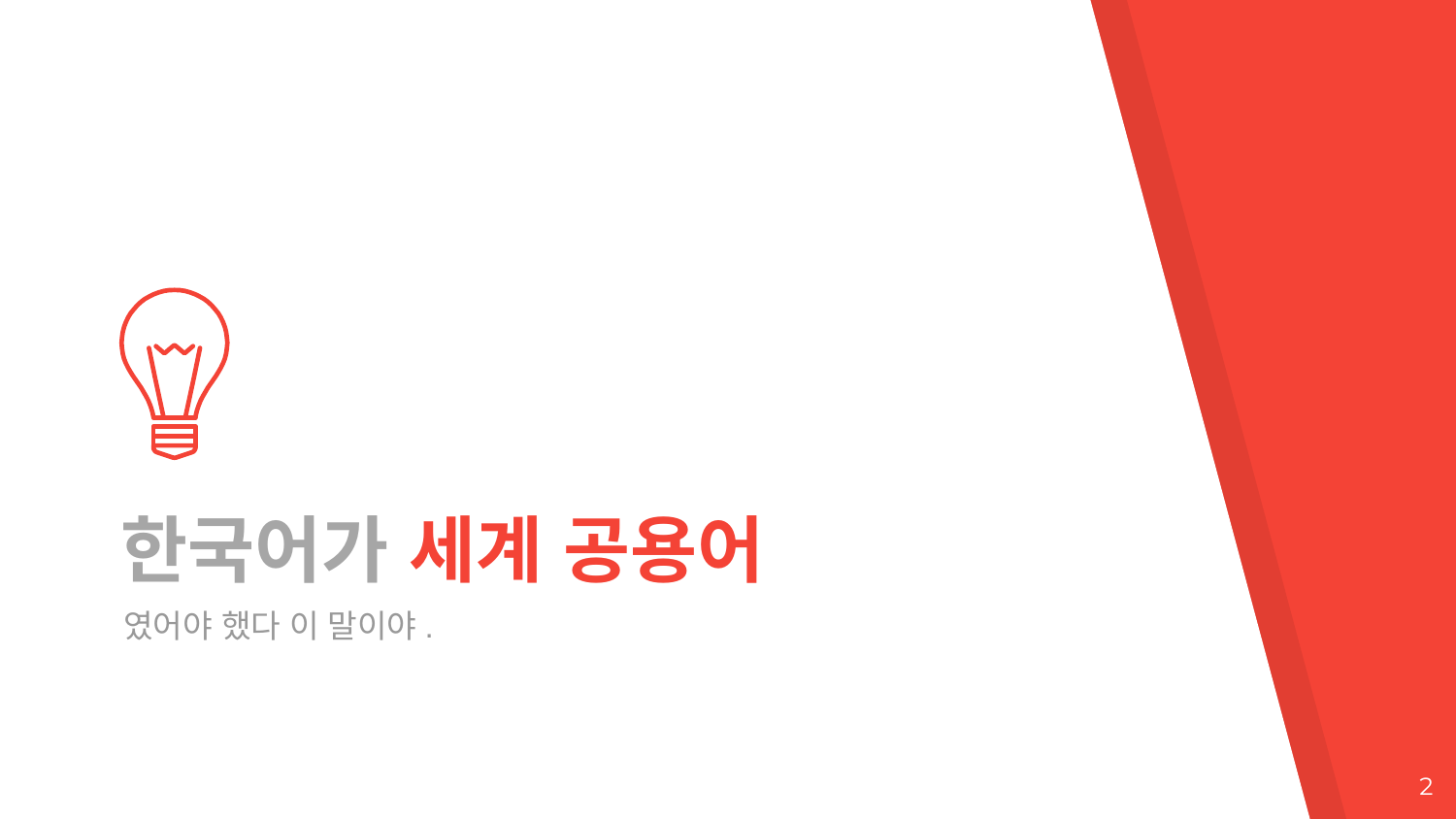

한국어가 세계 공용어
였어야 했다 이 말이야.
2